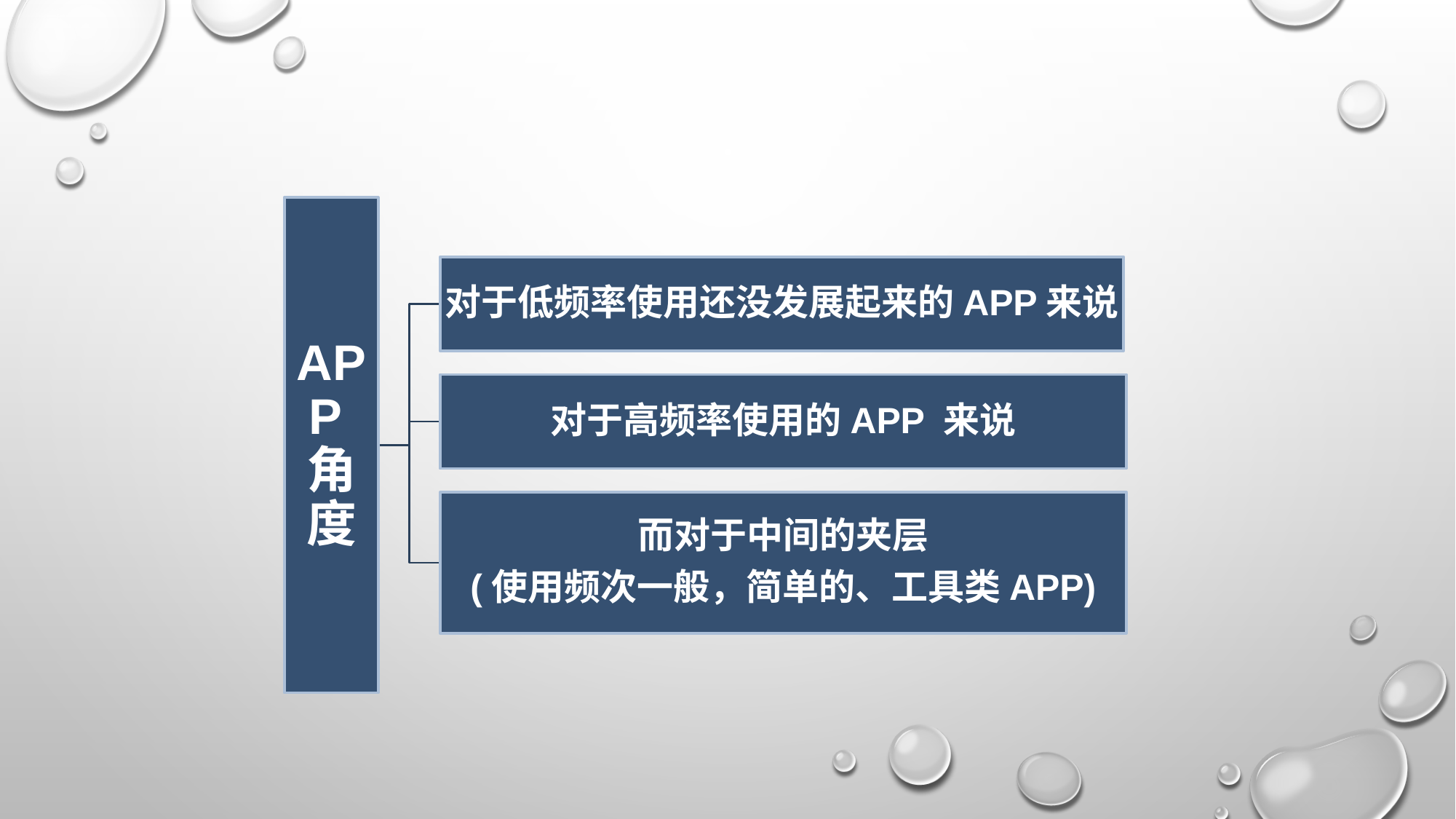

APP角度
对于低频率使用还没发展起来的APP来说
对于高频率使用的APP 来说
而对于中间的夹层
(使用频次一般，简单的、工具类APP)